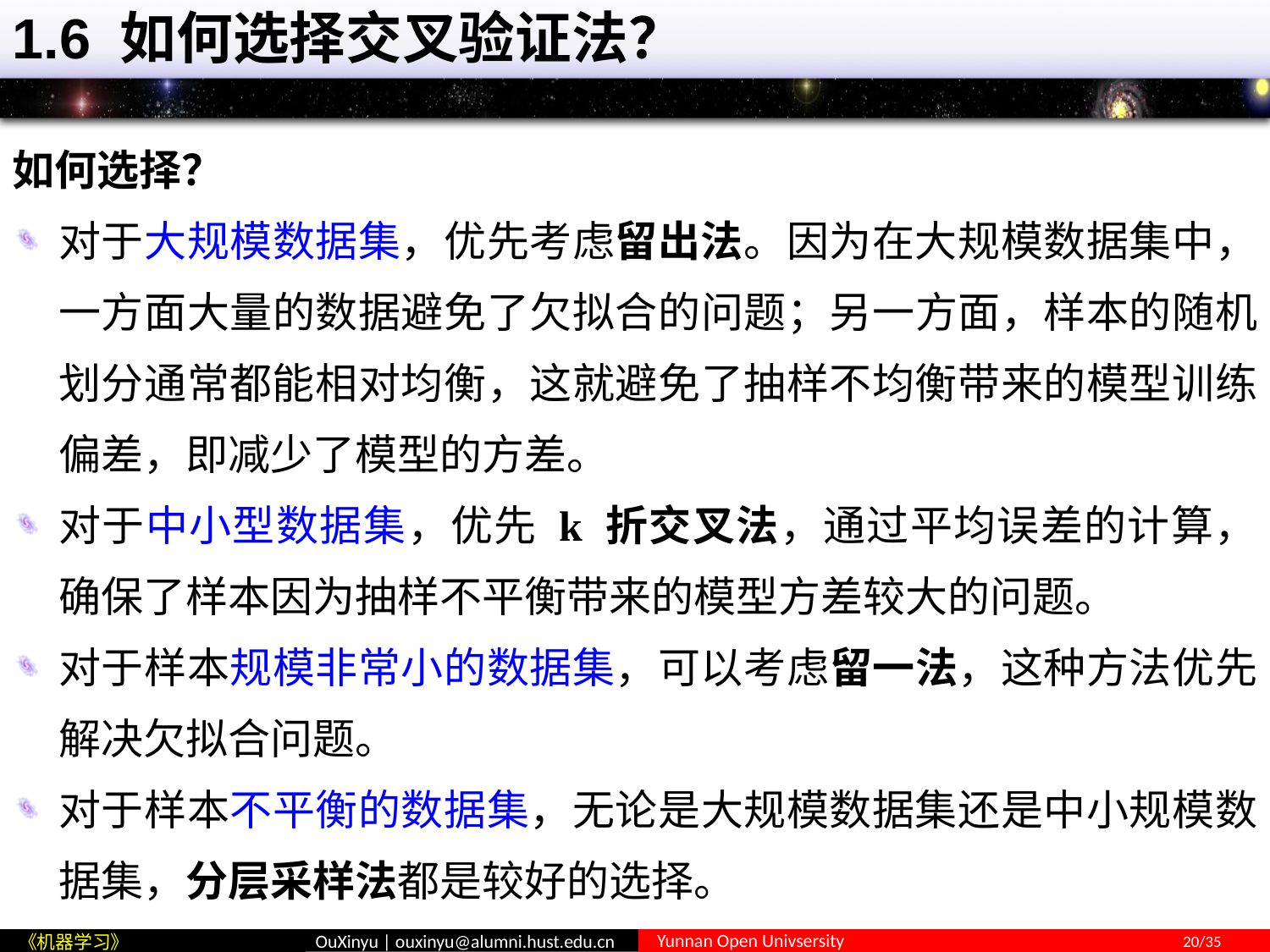

# 1.6 如何选择交叉验证法？
如何选择？
对于大规模数据集，优先考虑留出法。因为在大规模数据集中，一方面大量的数据避免了欠拟合的问题；另一方面，样本的随机划分通常都能相对均衡，这就避免了抽样不均衡带来的模型训练偏差，即减少了模型的方差。
对于中小型数据集，优先 k 折交叉法，通过平均误差的计算，确保了样本因为抽样不平衡带来的模型方差较大的问题。
对于样本规模非常小的数据集，可以考虑留一法，这种方法优先解决欠拟合问题。
对于样本不平衡的数据集，无论是大规模数据集还是中小规模数据集，分层采样法都是较好的选择。